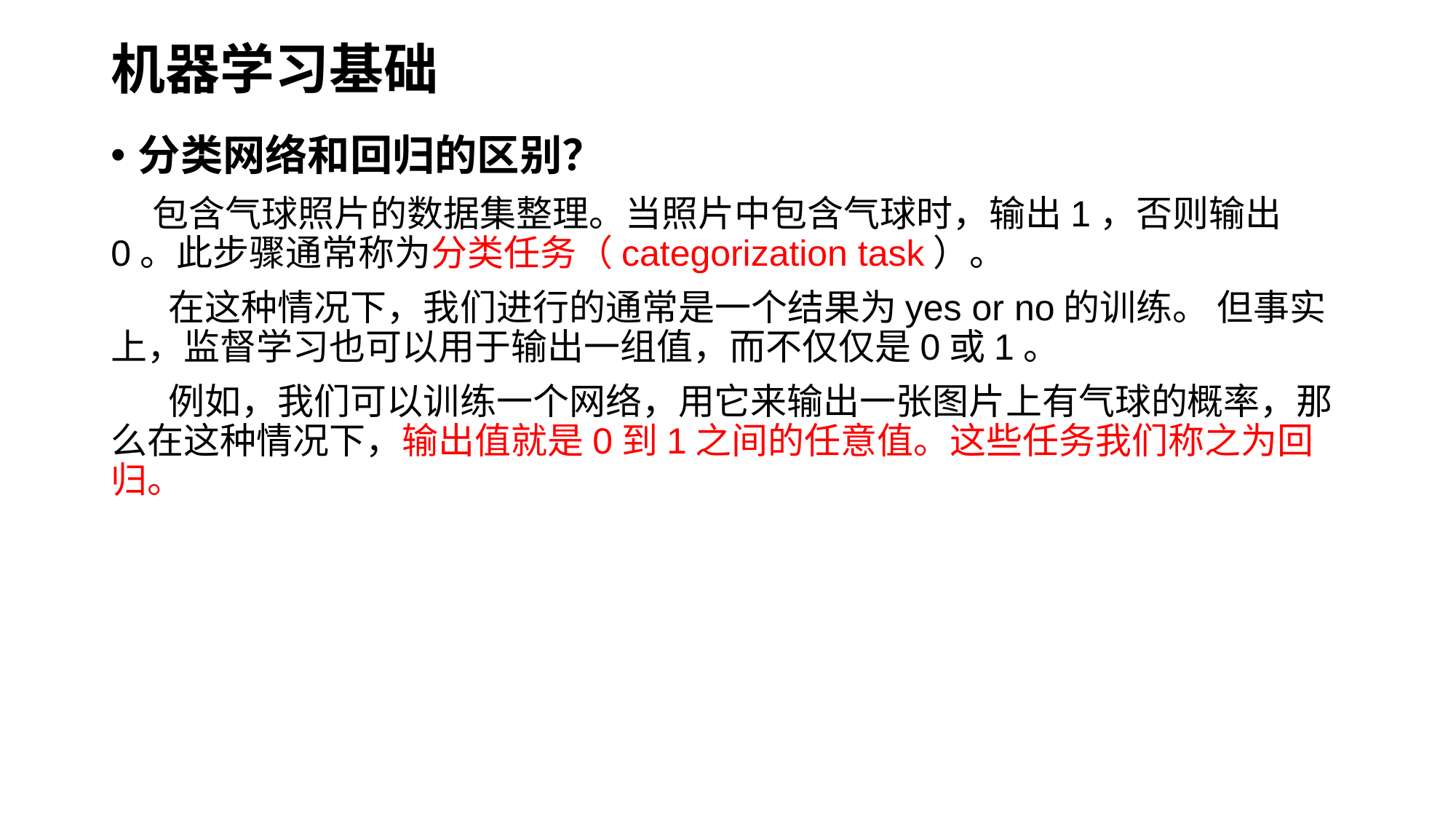

# 机器学习基础
分类网络和回归的区别？
    包含气球照片的数据集整理。当照片中包含气球时，输出1，否则输出0。此步骤通常称为分类任务（categorization task）。
      在这种情况下，我们进行的通常是一个结果为yes or no的训练。 但事实上，监督学习也可以用于输出一组值，而不仅仅是0或1。
      例如，我们可以训练一个网络，用它来输出一张图片上有气球的概率，那么在这种情况下，输出值就是0到1之间的任意值。这些任务我们称之为回归。